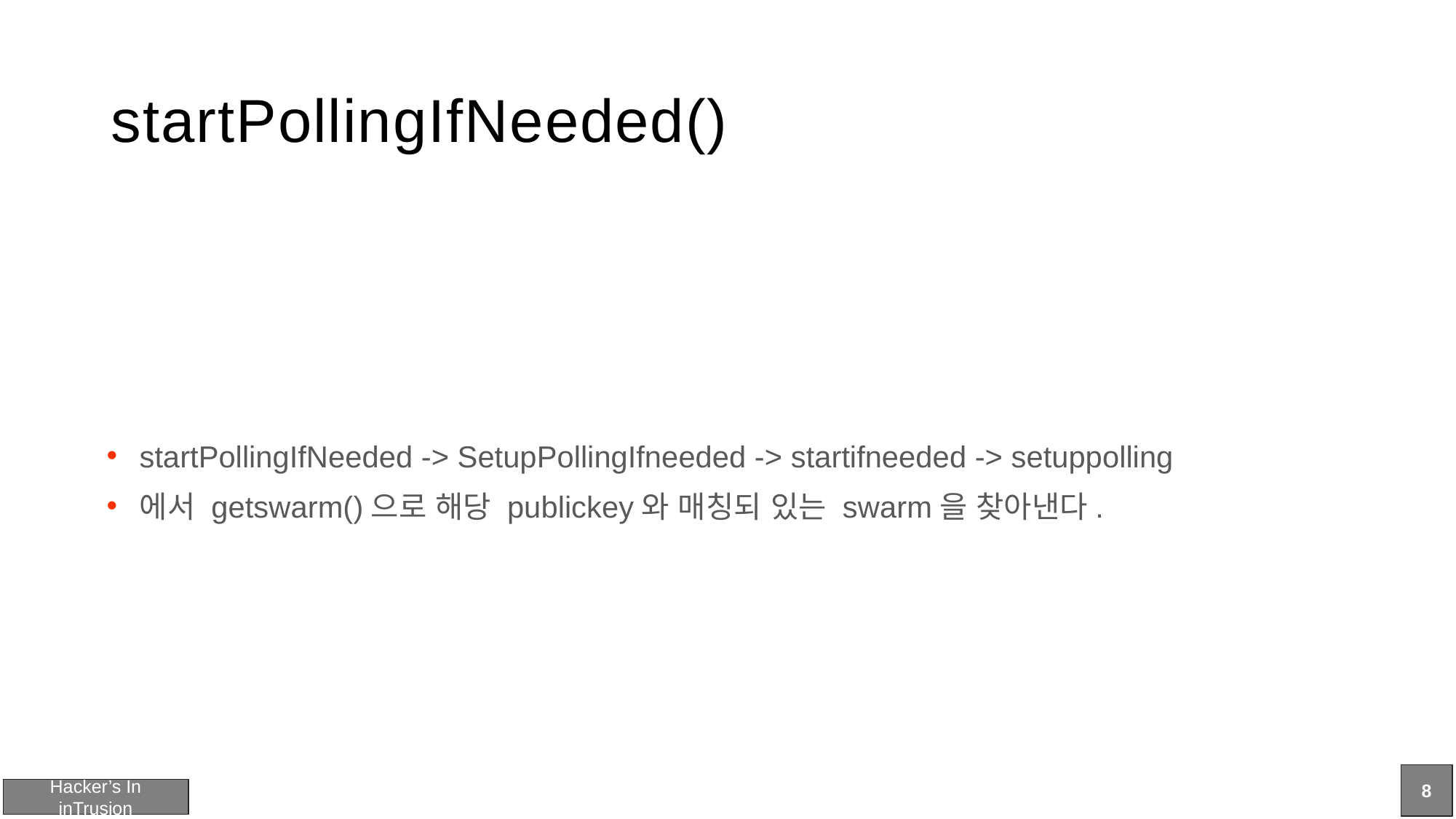

# startPollingIfNeeded()
startPollingIfNeeded -> SetupPollingIfneeded -> startifneeded -> setuppolling
에서 getswarm()으로 해당 publickey와 매칭되 있는 swarm을 찾아낸다.

8
Hacker’s In inTrusion